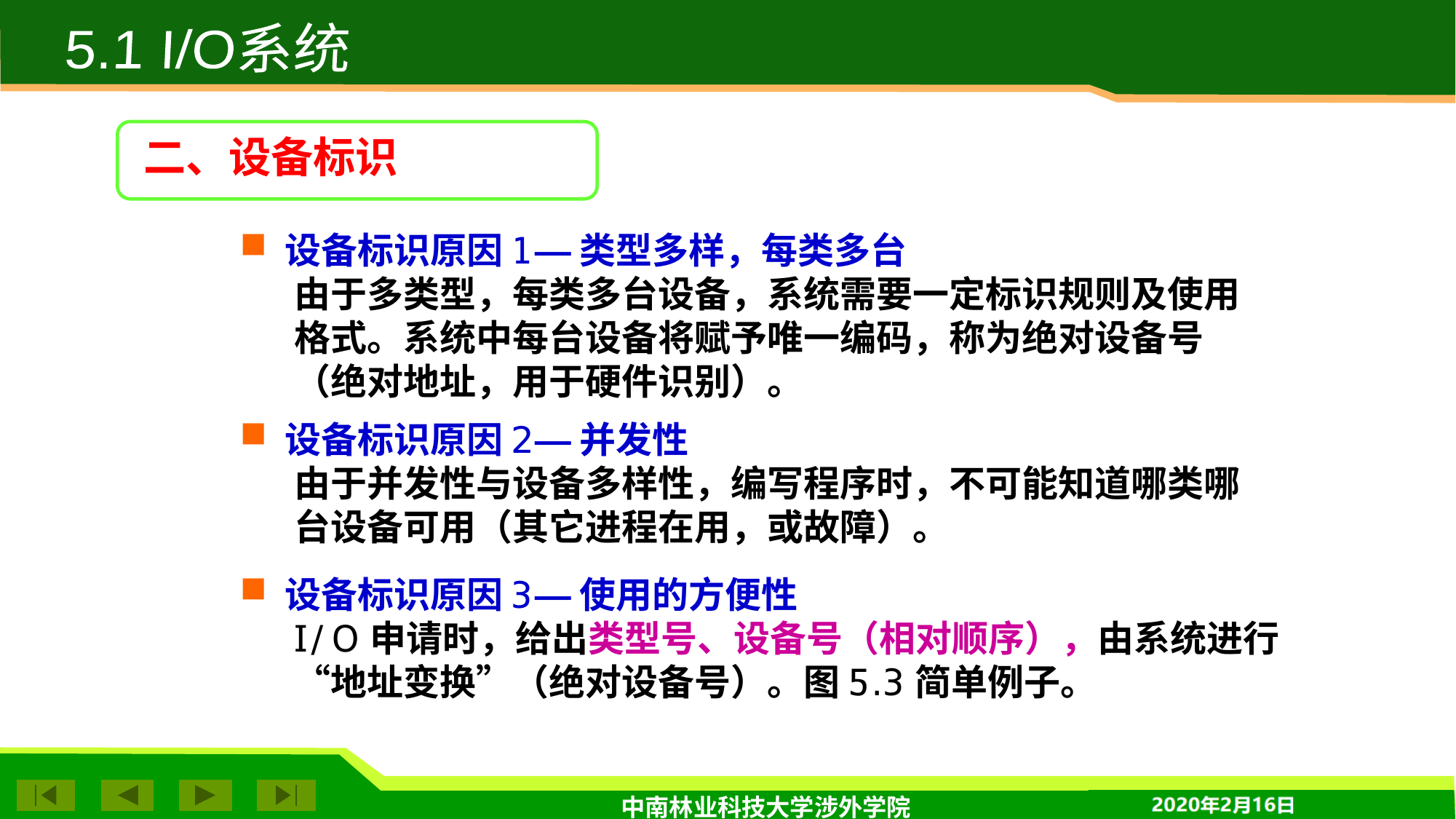

5.1 I/O系统

二、设备标识
 设备标识原因1—类型多样，每类多台
由于多类型，每类多台设备，系统需要一定标识规则及使用格式。系统中每台设备将赋予唯一编码，称为绝对设备号（绝对地址，用于硬件识别）。

 设备标识原因2—并发性
由于并发性与设备多样性，编写程序时，不可能知道哪类哪台设备可用（其它进程在用，或故障）。
 设备标识原因3—使用的方便性
I/O申请时，给出类型号、设备号（相对顺序），由系统进行“地址变换”（绝对设备号）。图5.3简单例子。